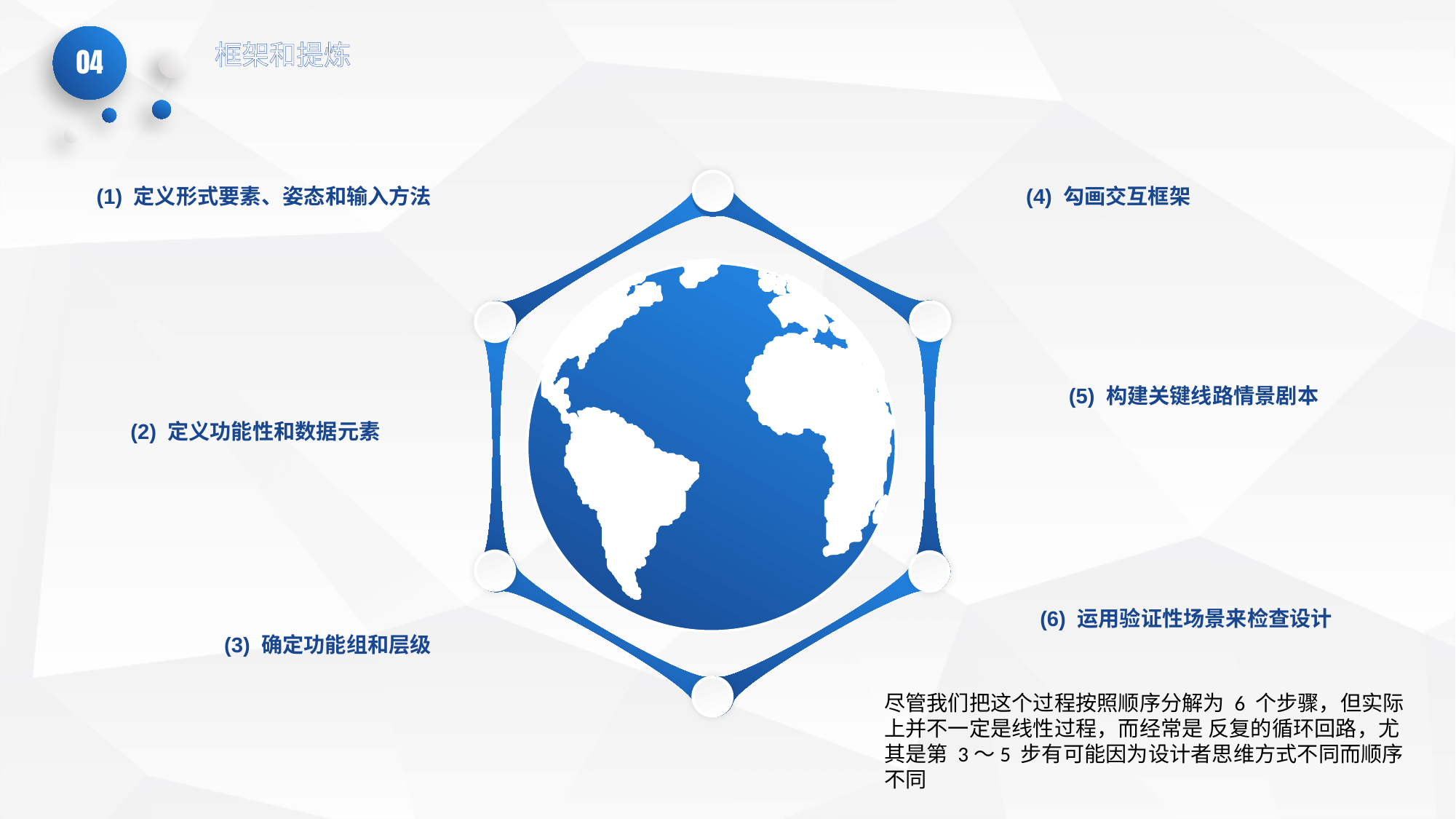

框架和提炼

(1) 定义形式要素、姿态和输入方法
(4) 勾画交互框架

(5) 构建关键线路情景剧本
(2) 定义功能性和数据元素

(6) 运用验证性场景来检查设计
(3) 确定功能组和层级

尽管我们把这个过程按照顺序分解为 6 个步骤，但实际上并不一定是线性过程，而经常是 反复的循环回路，尤其是第 3〜5 步有可能因为设计者思维方式不同而顺序不同